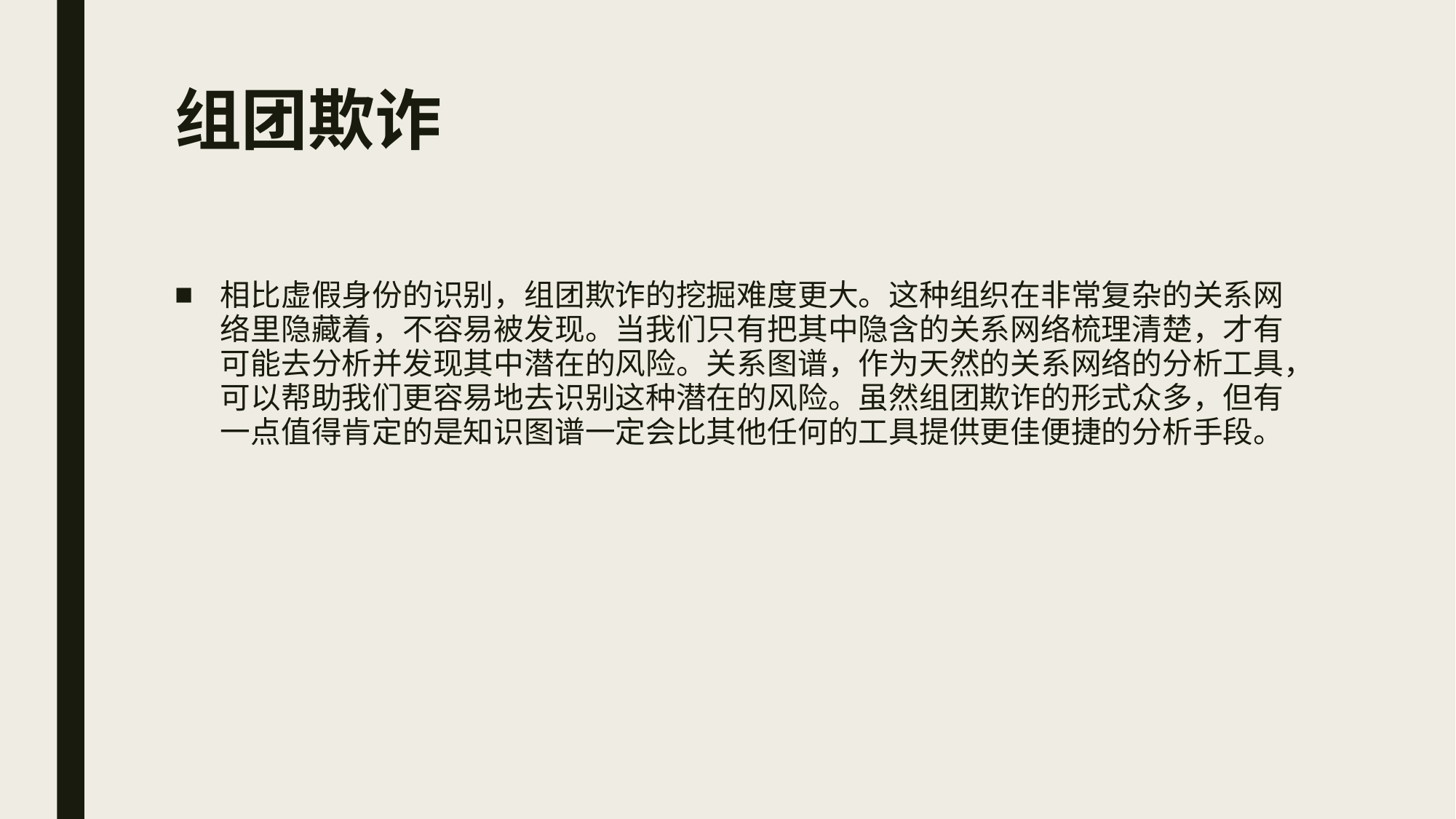

# 组团欺诈
相比虚假身份的识别，组团欺诈的挖掘难度更大。这种组织在非常复杂的关系网络里隐藏着，不容易被发现。当我们只有把其中隐含的关系网络梳理清楚，才有可能去分析并发现其中潜在的风险。关系图谱，作为天然的关系网络的分析工具，可以帮助我们更容易地去识别这种潜在的风险。虽然组团欺诈的形式众多，但有一点值得肯定的是知识图谱一定会比其他任何的工具提供更佳便捷的分析手段。